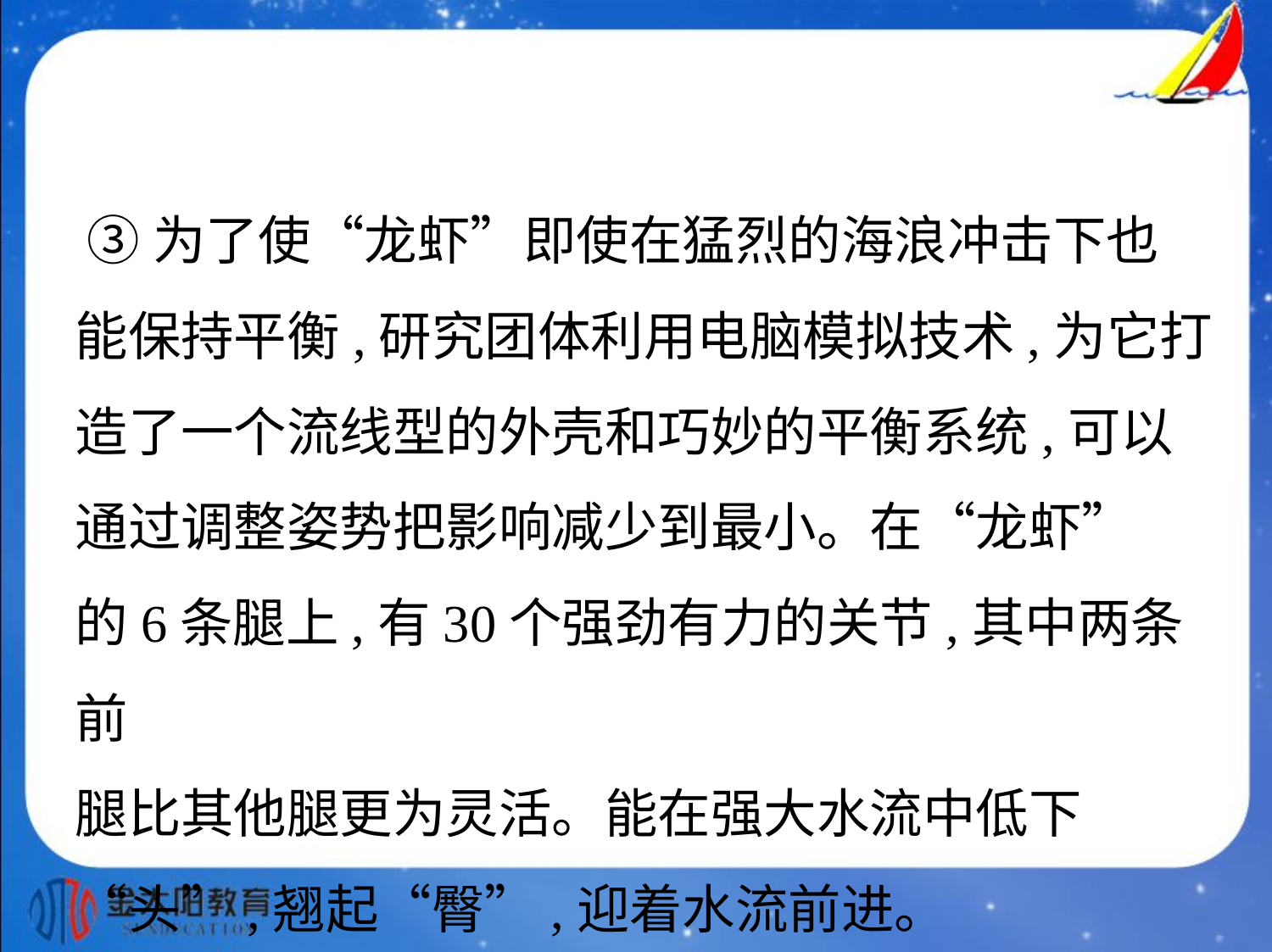

③为了使“龙虾”即使在猛烈的海浪冲击下也
能保持平衡,研究团体利用电脑模拟技术,为它打
造了一个流线型的外壳和巧妙的平衡系统,可以
通过调整姿势把影响减少到最小。在“龙虾”
的6条腿上,有30个强劲有力的关节,其中两条前
腿比其他腿更为灵活。能在强大水流中低下
“头”,翘起“臀”,迎着水流前进。